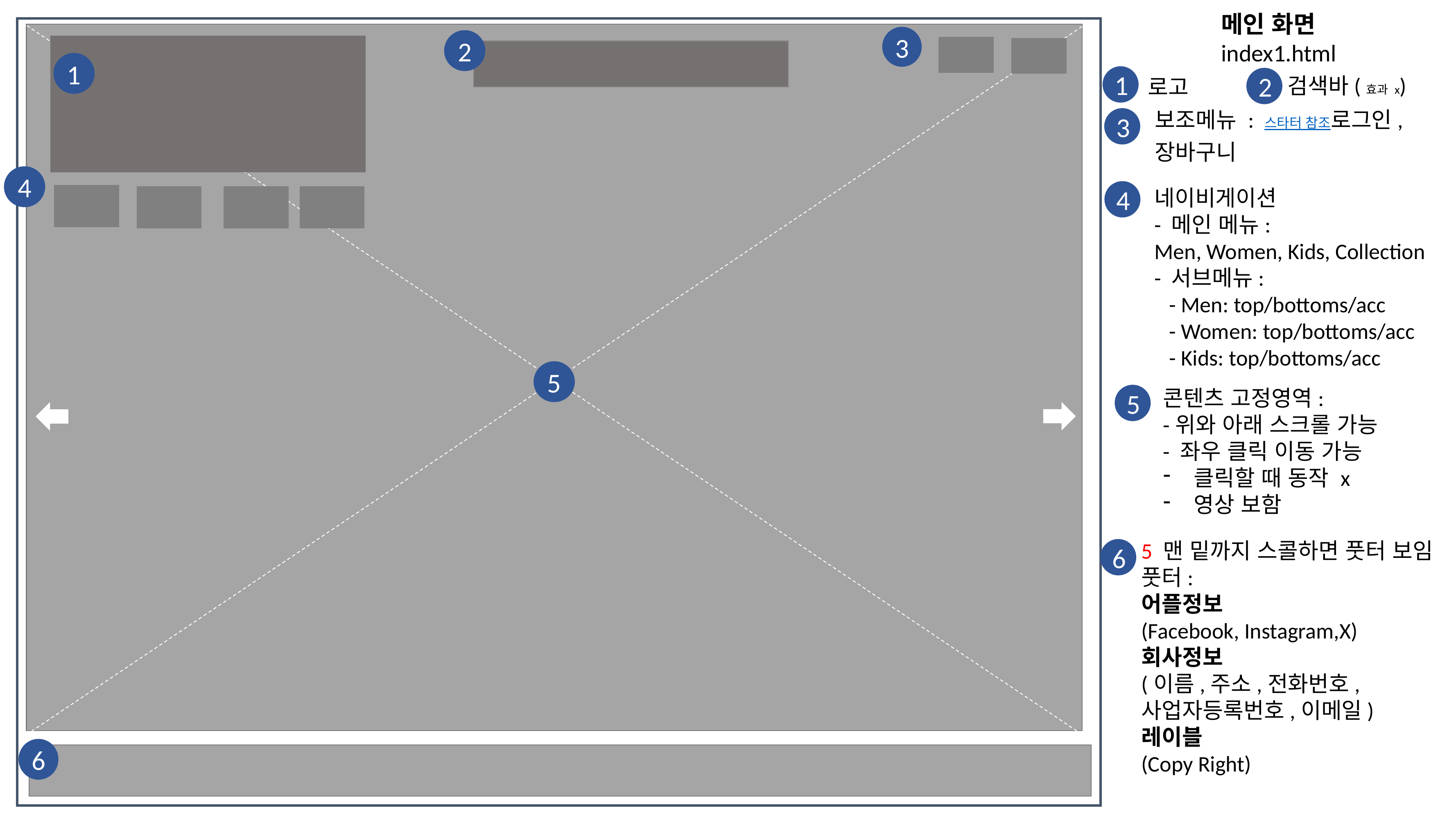

메인 화면
index1.html

3
2

1
1
2
검색바(효과 x)
로고
보조메뉴 : 스타터 참조
로그인,장바구니
3
4
네이비게이션
- 메인 메뉴:
Men, Women, Kids, Collection
- 서브메뉴:
   - Men: top/bottoms/acc
   - Women: top/bottoms/acc
   - Kids: top/bottoms/acc
4

5
콘텐츠 고정영역:
-위와 아래 스크롤 가능
- 좌우 클릭 이동 가능
클릭할 때 동작 x
영상 보함
5

5 맨 밑까지 스콜하면 풋터 보임
풋터:
어플정보
(Facebook, Instagram,X)
회사정보
(이름,주소,전화번호,
사업자등록번호,이메일)
레이블
(Copy Right)
6
6